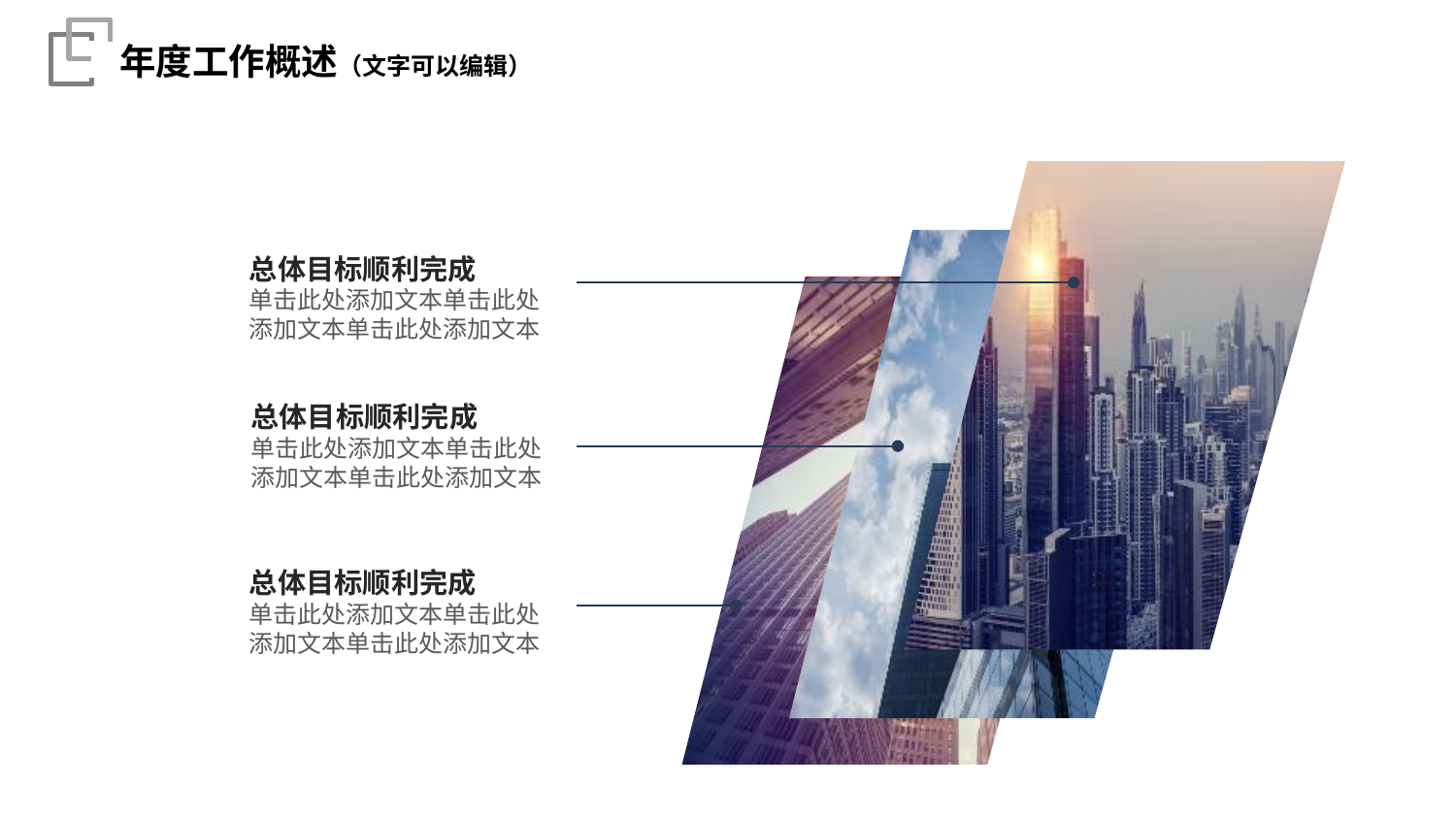

年度工作概述（文字可以编辑）

总体目标顺利完成
单击此处添加文本单击此处添加文本单击此处添加文本

总体目标顺利完成
单击此处添加文本单击此处添加文本单击此处添加文本

总体目标顺利完成
单击此处添加文本单击此处添加文本单击此处添加文本